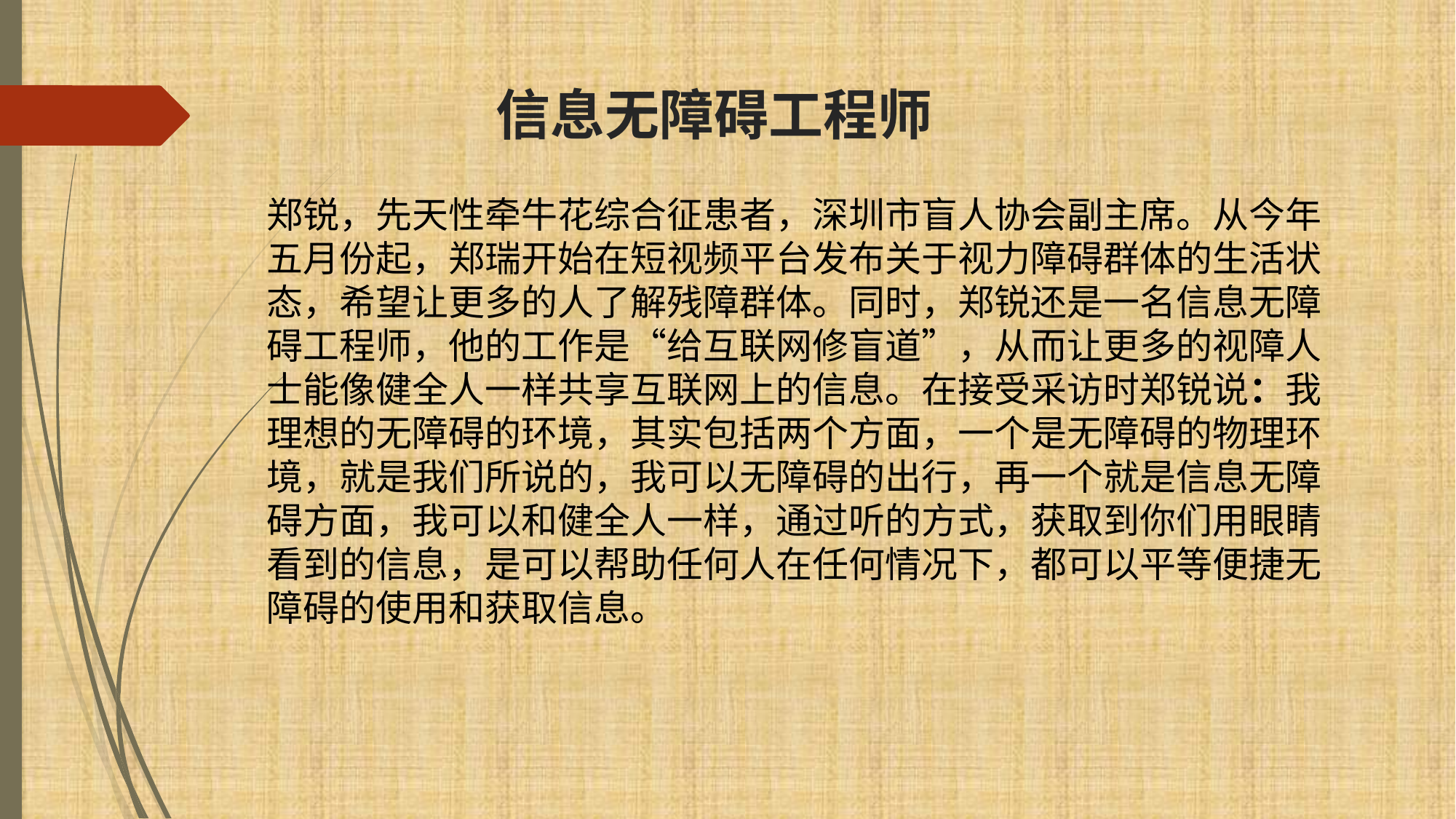

# 信息无障碍工程师
郑锐，先天性牵牛花综合征患者，深圳市盲人协会副主席。从今年五月份起，郑瑞开始在短视频平台发布关于视力障碍群体的生活状态，希望让更多的人了解残障群体。同时，郑锐还是一名信息无障碍工程师，他的工作是“给互联网修盲道”，从而让更多的视障人士能像健全人一样共享互联网上的信息。在接受采访时郑锐说：我理想的无障碍的环境，其实包括两个方面，一个是无障碍的物理环境，就是我们所说的，我可以无障碍的出行，再一个就是信息无障碍方面，我可以和健全人一样，通过听的方式，获取到你们用眼睛看到的信息，是可以帮助任何人在任何情况下，都可以平等便捷无障碍的使用和获取信息。